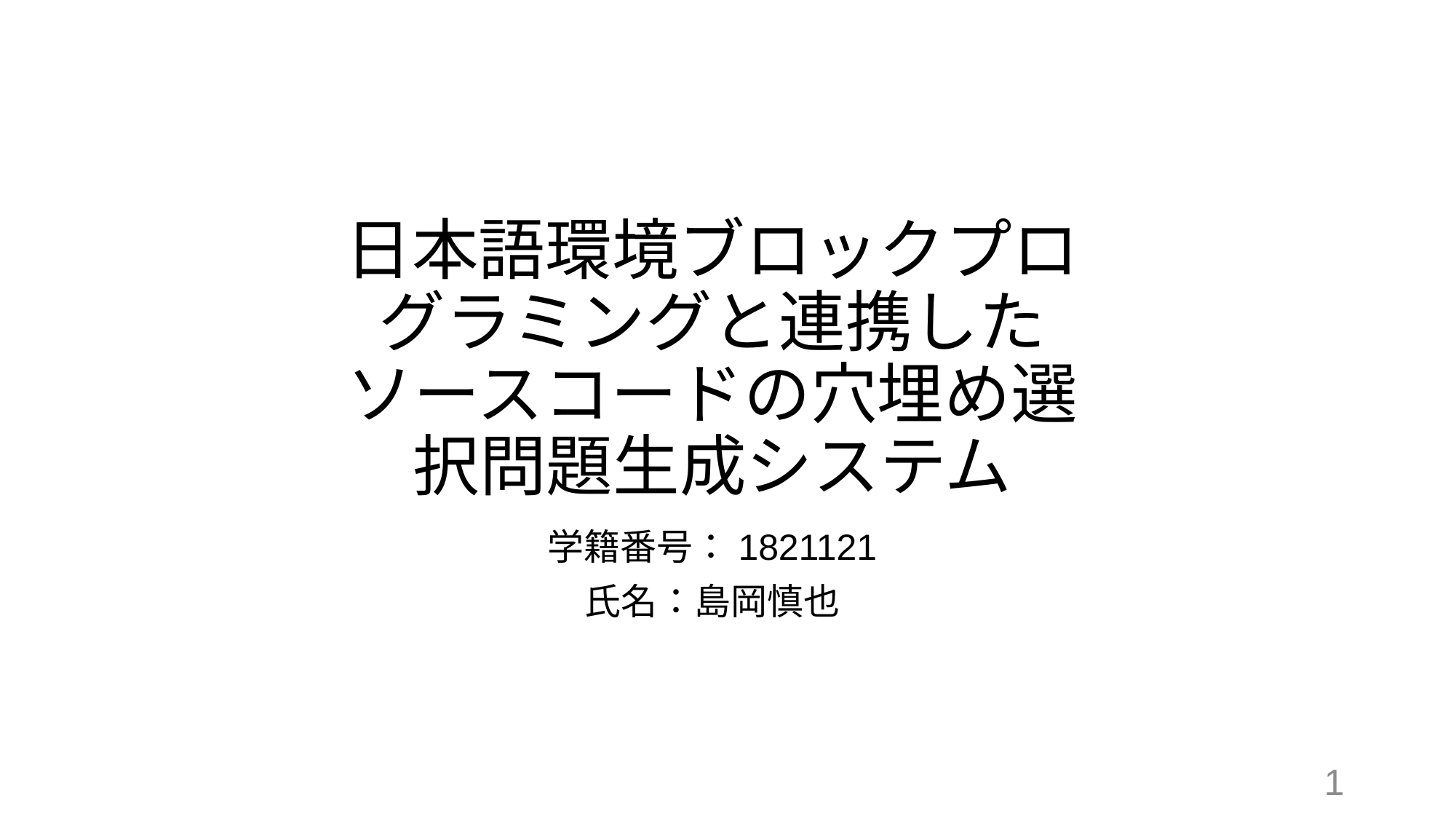

# 日本語環境ブロックプログラミングと連携したソースコードの穴埋め選択問題生成システム
学籍番号：1821121
氏名：島岡慎也
1